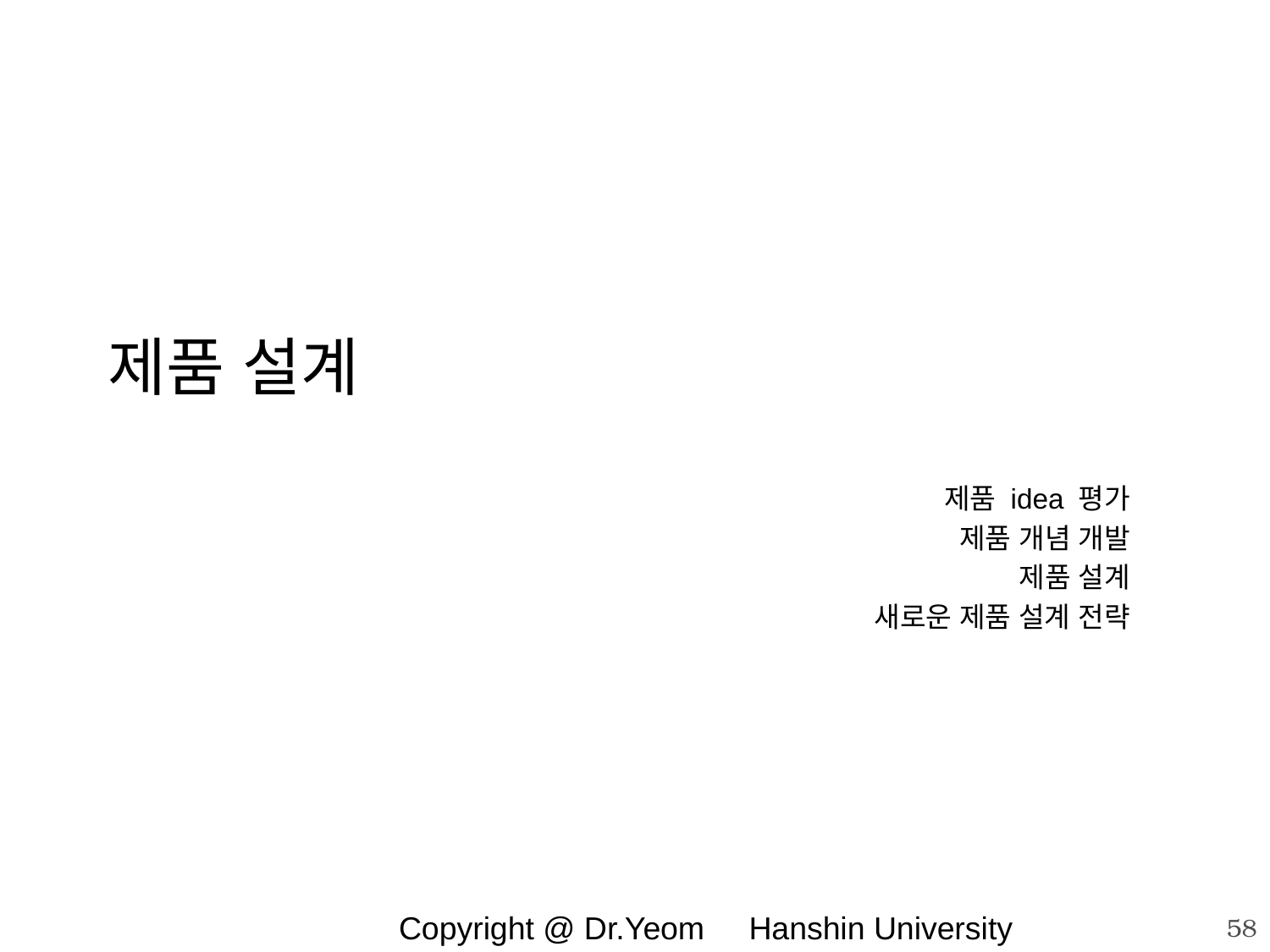

# 제품 설계
제품 idea 평가
제품 개념 개발
제품 설계
새로운 제품 설계 전략
58